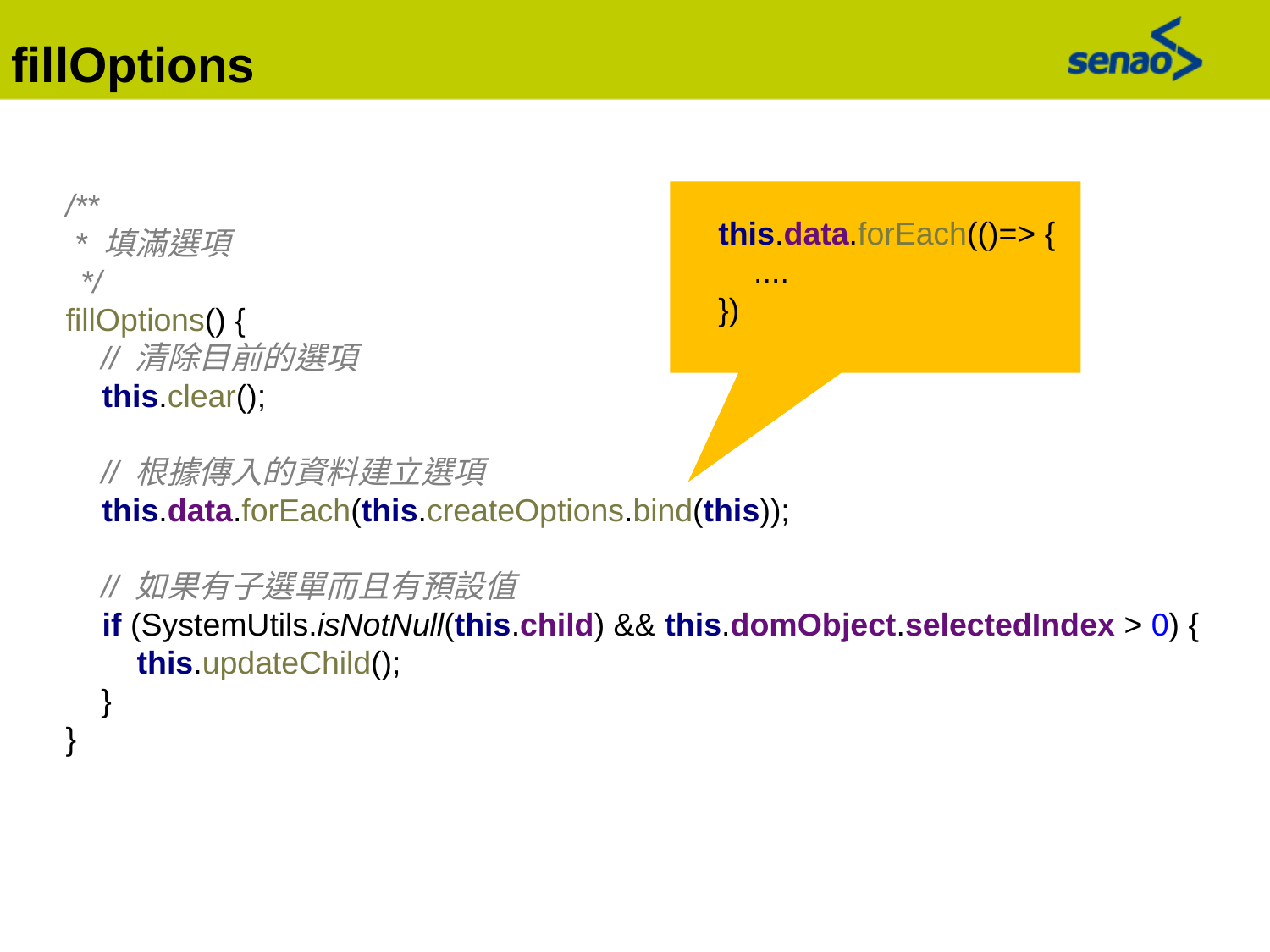

fillOptions
/**
 * 填滿選項
 */
fillOptions() {
    // 清除目前的選項
    this.clear();
    // 根據傳入的資料建立選項
    this.data.forEach(this.createOptions.bind(this));
    // 如果有子選單而且有預設值
    if (SystemUtils.isNotNull(this.child) && this.domObject.selectedIndex > 0) {
        this.updateChild();
    }
}

this.data.forEach(()=> {
    ....
})